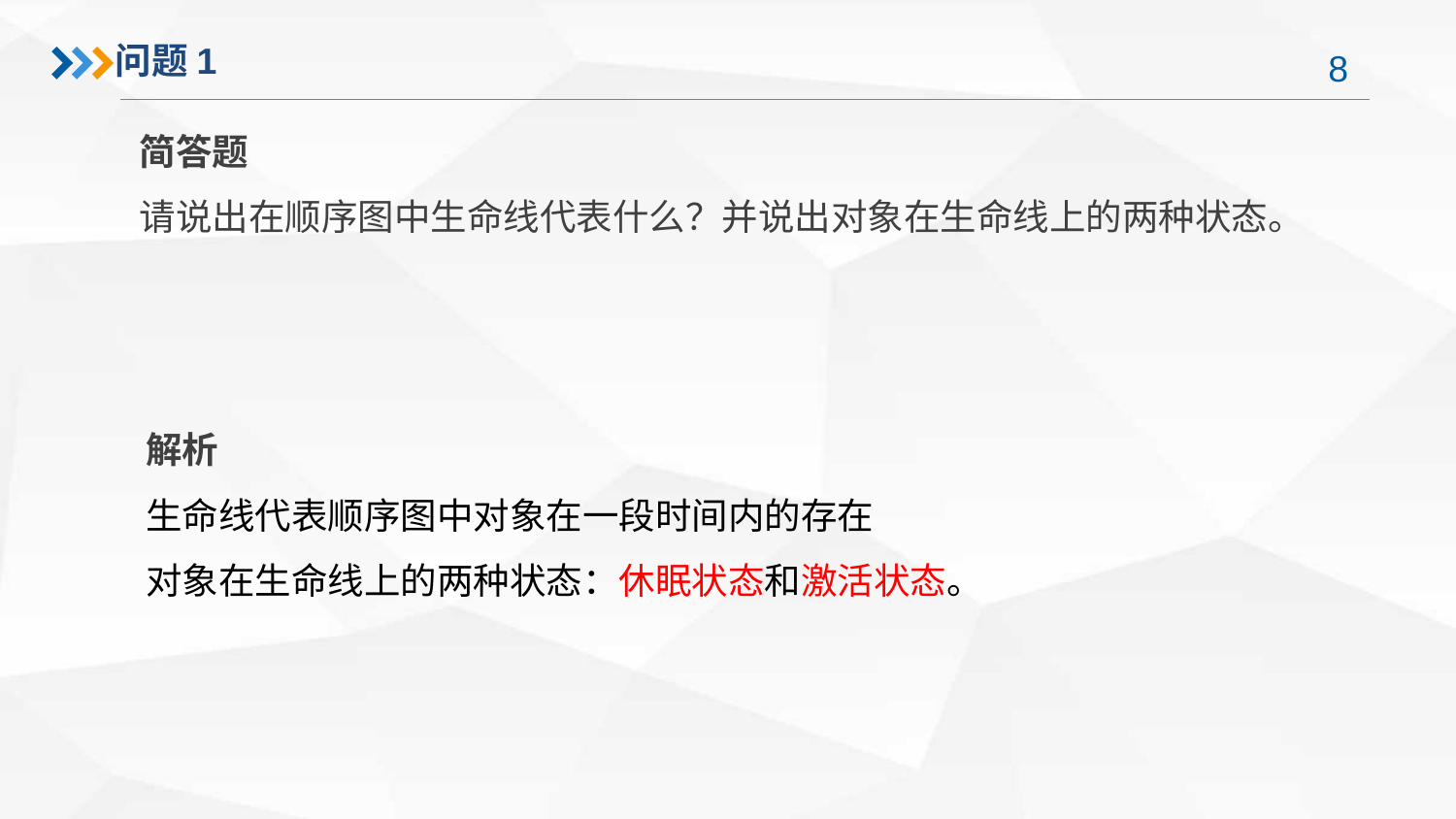

问题1

简答题
请说出在顺序图中生命线代表什么？并说出对象在生命线上的两种状态。
解析
生命线代表顺序图中对象在一段时间内的存在
对象在生命线上的两种状态：休眠状态和激活状态。